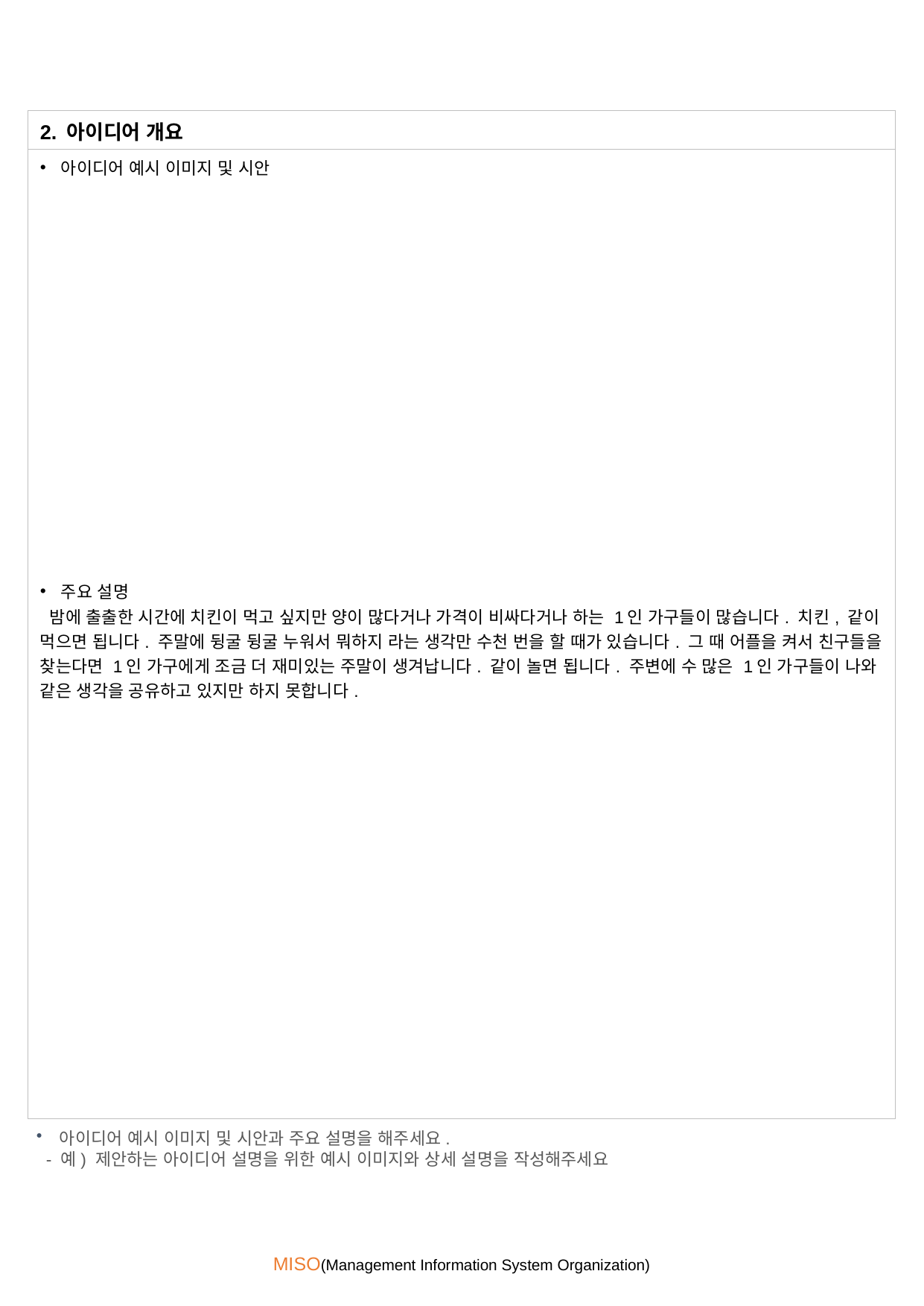

| 2. 아이디어 개요 |
| --- |
| 아이디어 예시 이미지 및 시안 주요 설명 밤에 출출한 시간에 치킨이 먹고 싶지만 양이 많다거나 가격이 비싸다거나 하는 1인 가구들이 많습니다. 치킨, 같이 먹으면 됩니다. 주말에 뒹굴 뒹굴 누워서 뭐하지 라는 생각만 수천 번을 할 때가 있습니다. 그 때 어플을 켜서 친구들을 찾는다면 1인 가구에게 조금 더 재미있는 주말이 생겨납니다. 같이 놀면 됩니다. 주변에 수 많은 1인 가구들이 나와 같은 생각을 공유하고 있지만 하지 못합니다. |
아이디어 예시 이미지 및 시안과 주요 설명을 해주세요.
  - 예) 제안하는 아이디어 설명을 위한 예시 이미지와 상세 설명을 작성해주세요
MISO(Management Information System Organization)